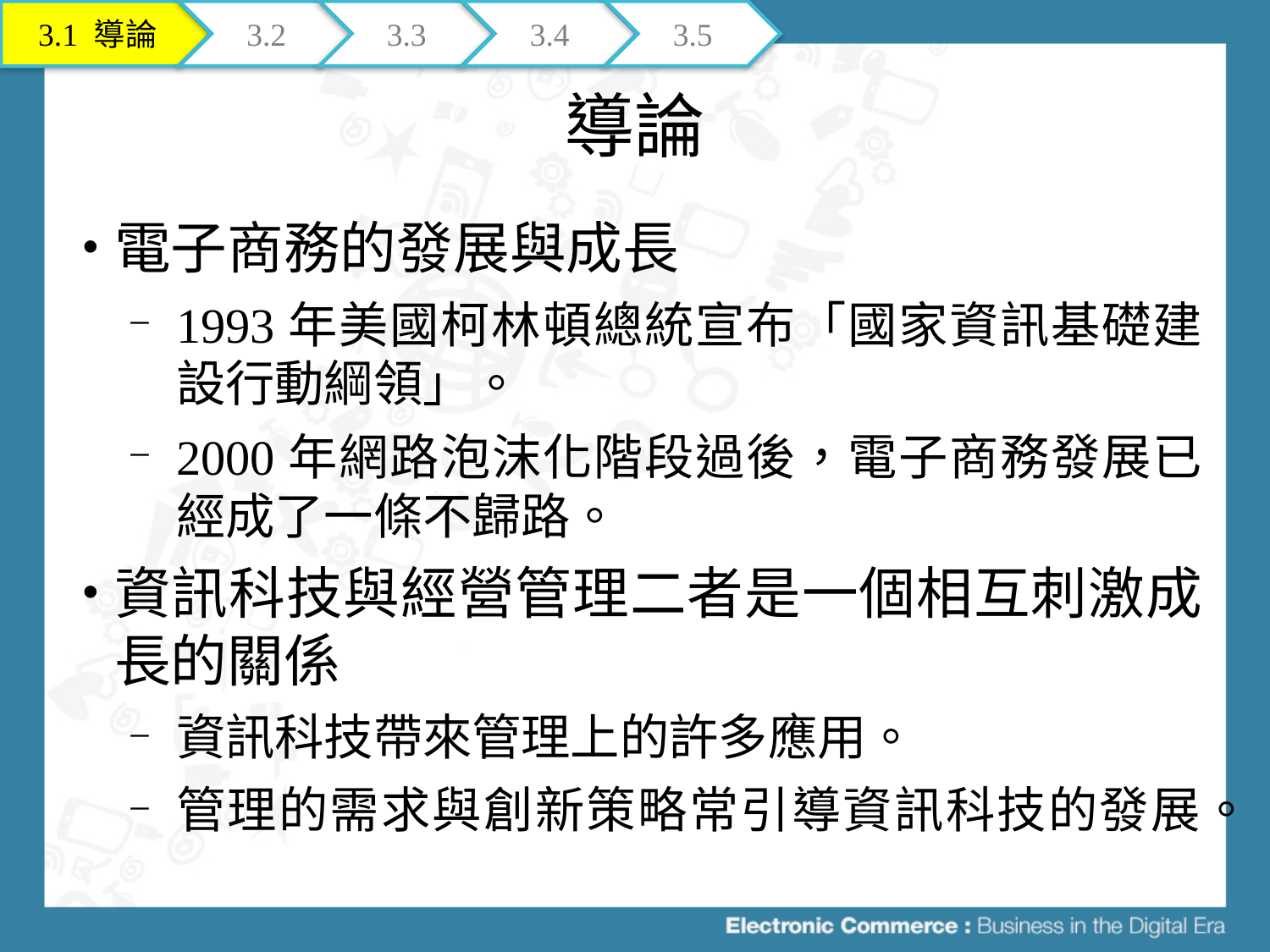

3.1 導論
3.2
3.3
3.4
3.5
# 導論
電子商務的發展與成長
1993年美國柯林頓總統宣布「國家資訊基礎建設行動綱領」。
2000年網路泡沫化階段過後，電子商務發展已經成了一條不歸路。
資訊科技與經營管理二者是一個相互刺激成長的關係
資訊科技帶來管理上的許多應用。
管理的需求與創新策略常引導資訊科技的發展。